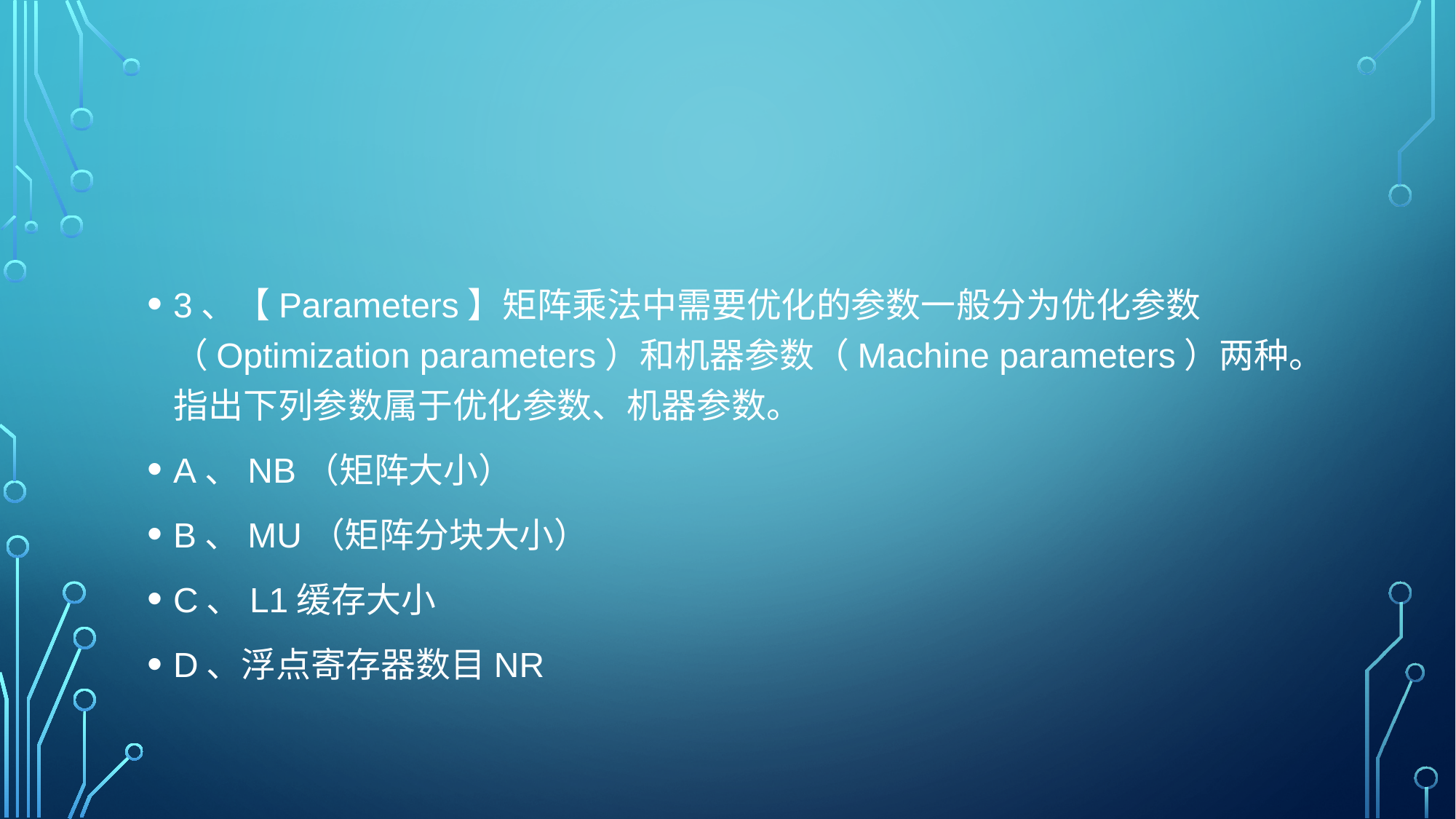

#
3、【Parameters】矩阵乘法中需要优化的参数一般分为优化参数（Optimization parameters）和机器参数（Machine parameters）两种。指出下列参数属于优化参数、机器参数。
A、NB（矩阵大小）
B、MU（矩阵分块大小）
C、L1缓存大小
D、浮点寄存器数目NR